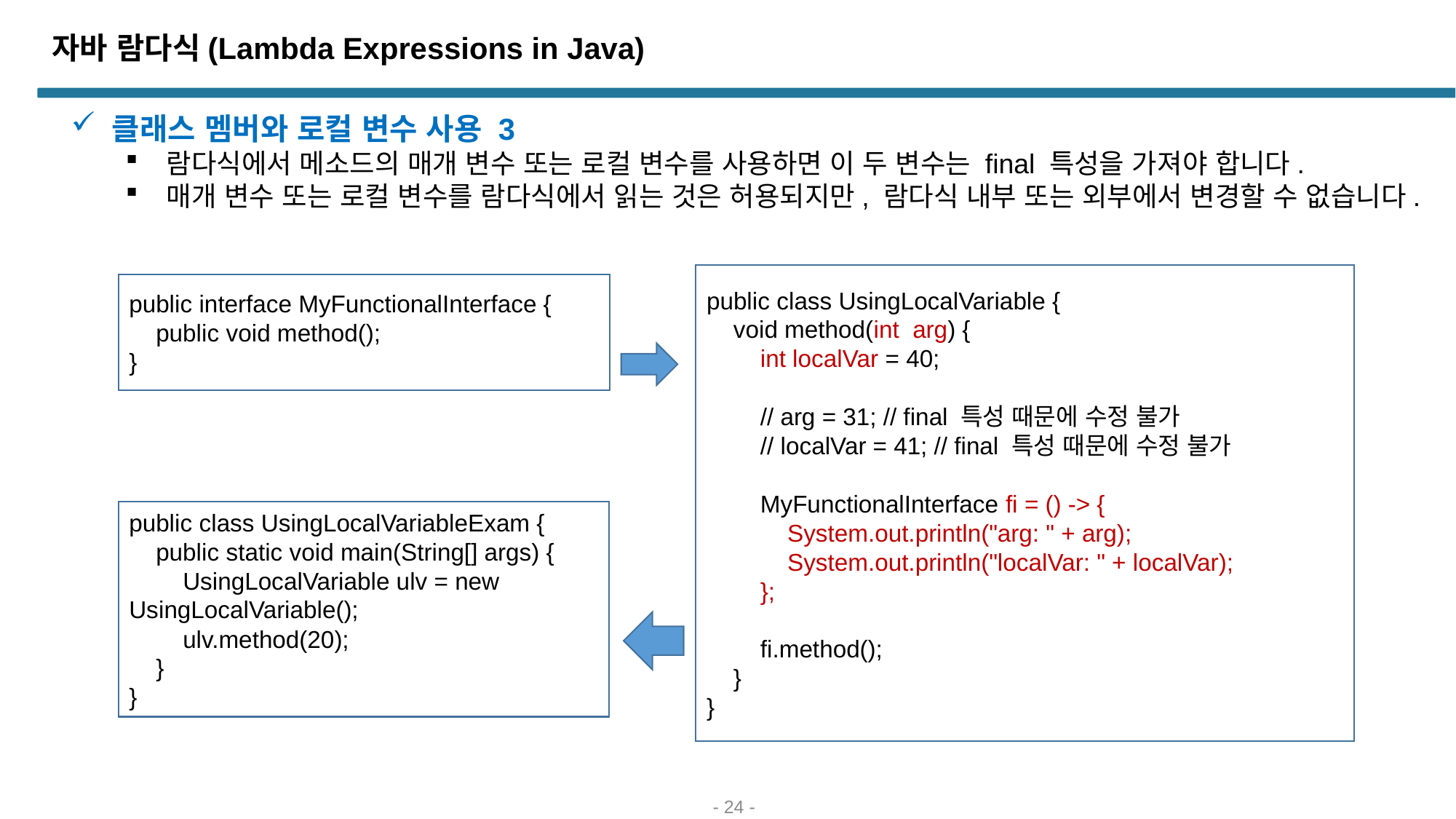

# 자바 람다식(Lambda Expressions in Java)
클래스 멤버와 로컬 변수 사용 3
람다식에서 메소드의 매개 변수 또는 로컬 변수를 사용하면 이 두 변수는 final 특성을 가져야 합니다.
매개 변수 또는 로컬 변수를 람다식에서 읽는 것은 허용되지만, 람다식 내부 또는 외부에서 변경할 수 없습니다.
public class UsingLocalVariable {
    void method(int  arg) {
        int localVar = 40;

        // arg = 31; // final 특성 때문에 수정 불가
        // localVar = 41; // final 특성 때문에 수정 불가

        MyFunctionalInterface fi = () -> {
            System.out.println("arg: " + arg);
            System.out.println("localVar: " + localVar);
        };

        fi.method();
    }
}
public interface MyFunctionalInterface {
    public void method();
}

public class UsingLocalVariableExam {
    public static void main(String[] args) {
        UsingLocalVariable ulv = new UsingLocalVariable();
        ulv.method(20);
    }
}

- 24 -